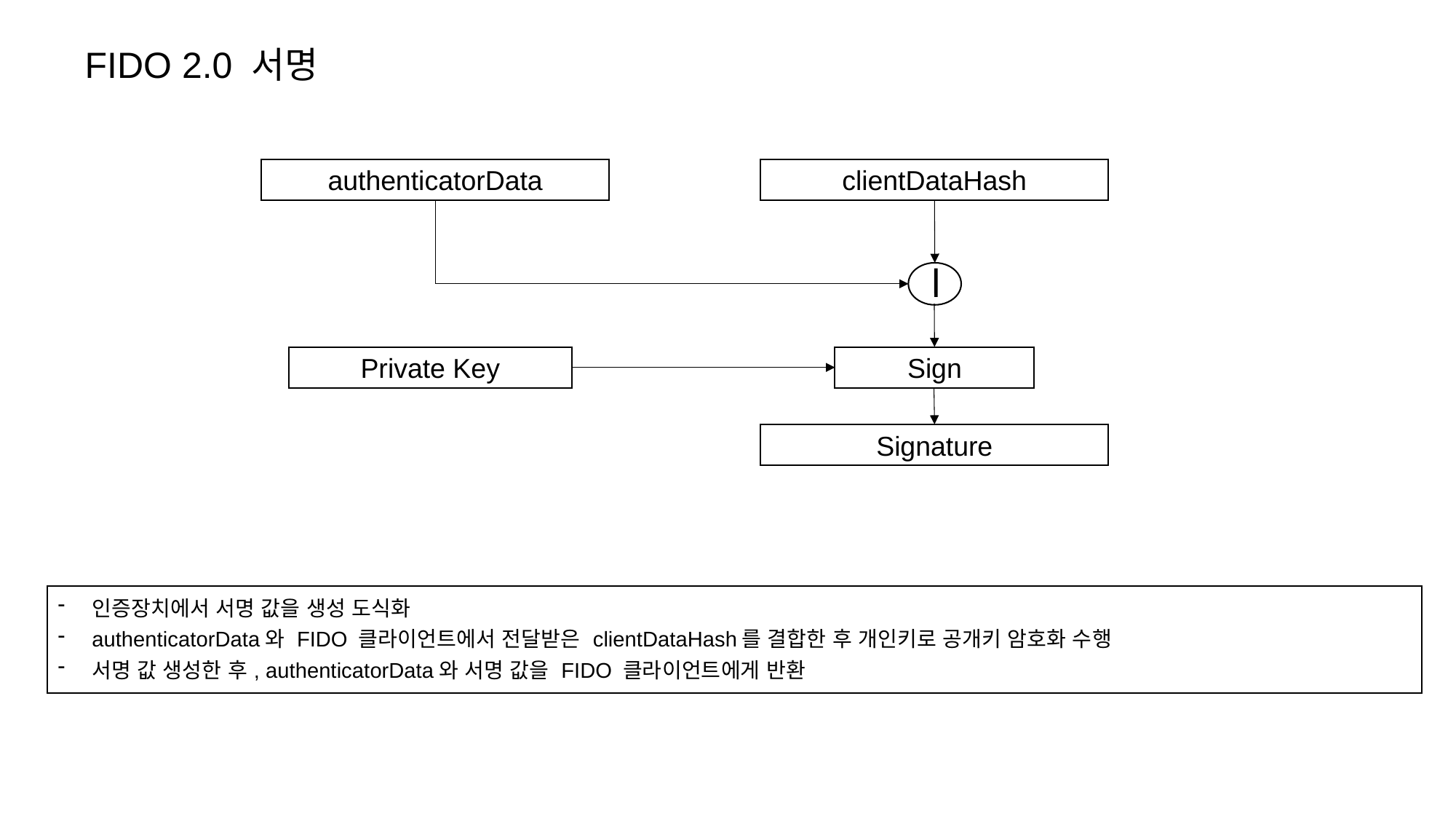

# FIDO 2.0 서명
authenticatorData
clientDataHash

Private Key
Sign
Signature
| 인증장치에서 서명 값을 생성 도식화 authenticatorData와 FIDO 클라이언트에서 전달받은 clientDataHash를 결합한 후 개인키로 공개키 암호화 수행 서명 값 생성한 후, authenticatorData와 서명 값을 FIDO 클라이언트에게 반환 |
| --- |